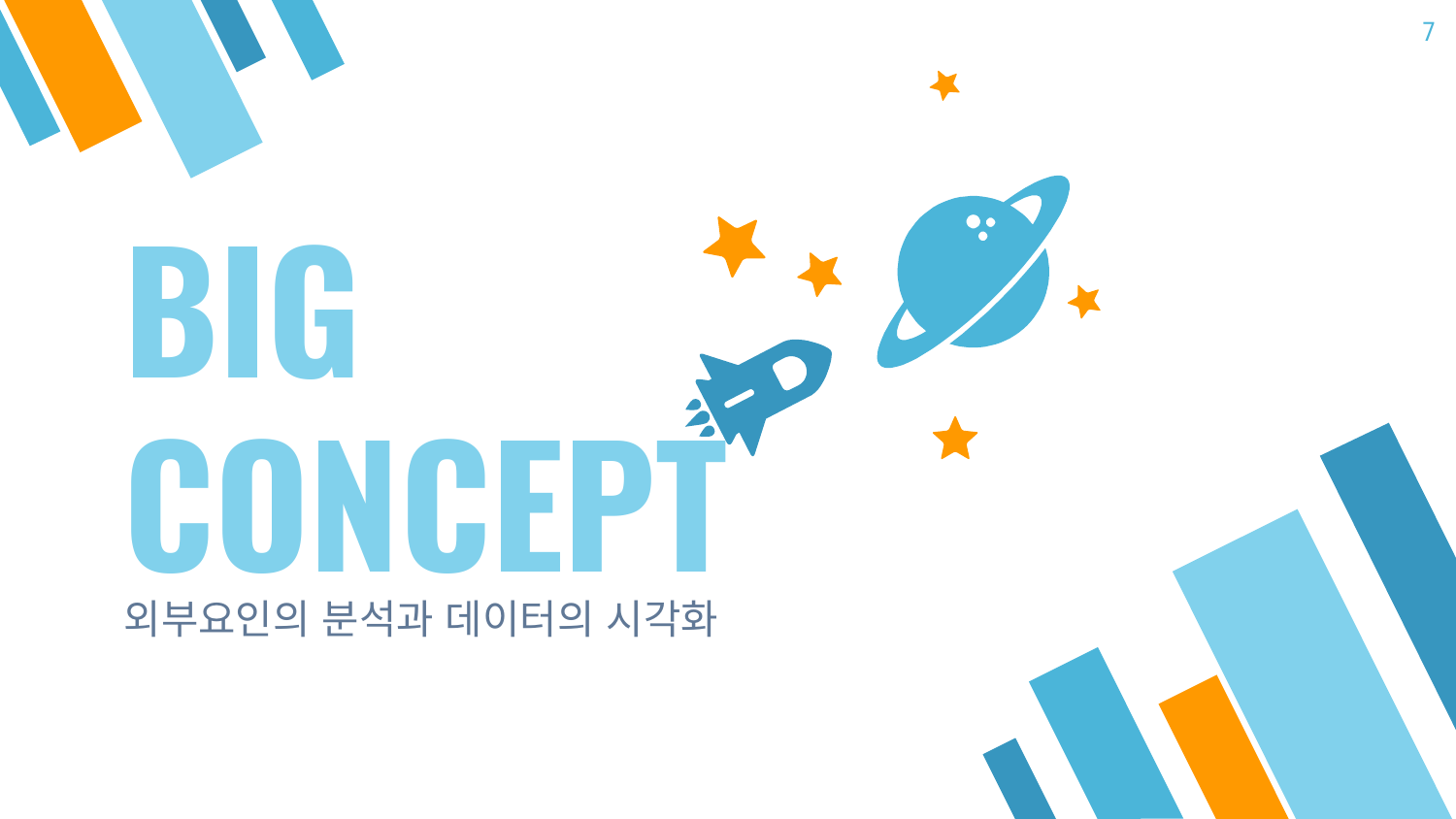

7

BIG
CONCEPT
외부요인의 분석과 데이터의 시각화